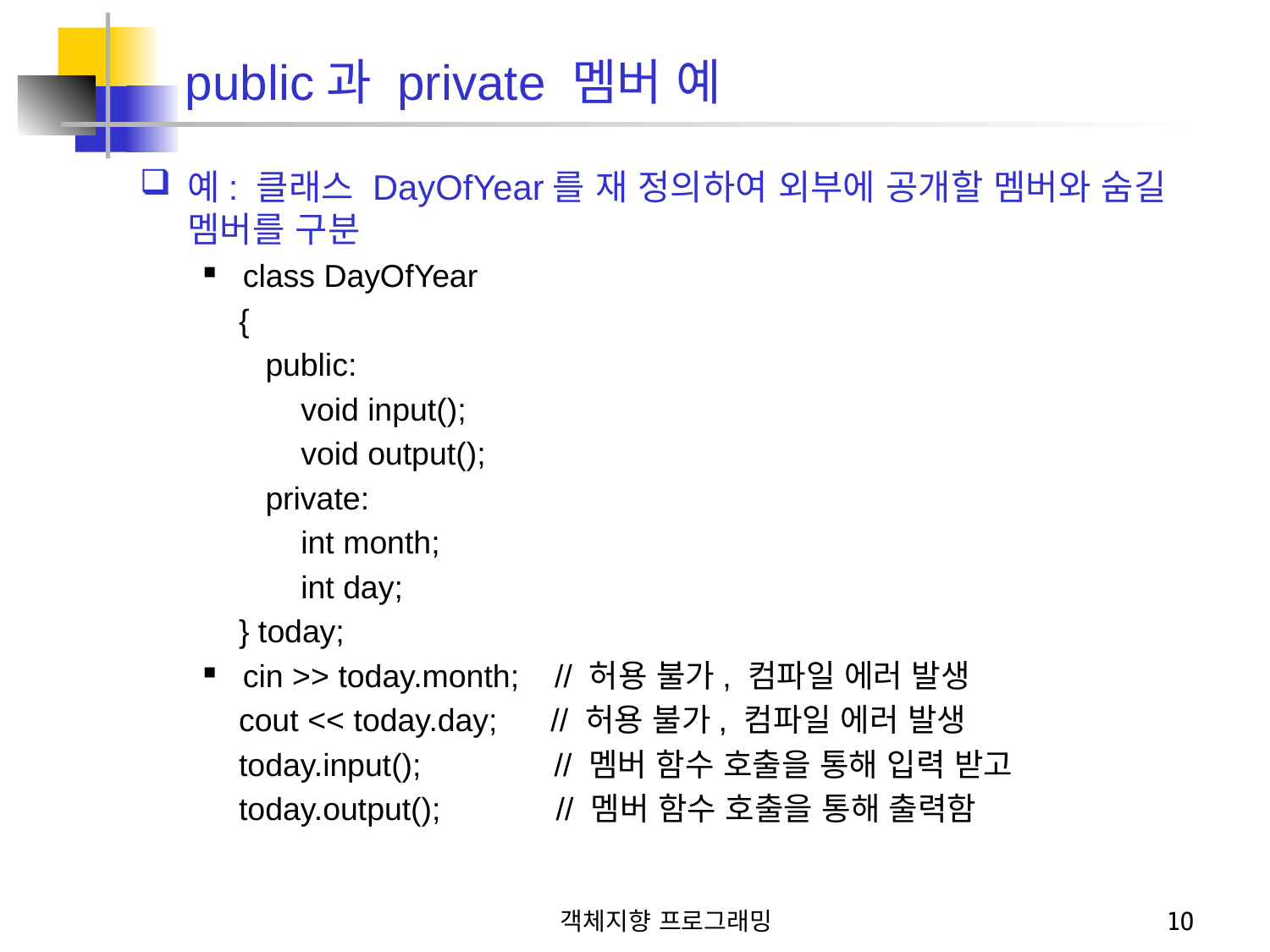

public과 private 멤버 예
예: 클래스 DayOfYear를 재 정의하여 외부에 공개할 멤버와 숨길 멤버를 구분
class DayOfYear
    {
       public:
           void input();
           void output();
       private:
           int month;
           int day;
    } today;
cin >> today.month;    // 허용 불가, 컴파일 에러 발생
    cout << today.day;      // 허용 불가, 컴파일 에러 발생
    today.input();               // 멤버 함수 호출을 통해 입력 받고
    today.output();             // 멤버 함수 호출을 통해 출력함
객체지향 프로그래밍
10